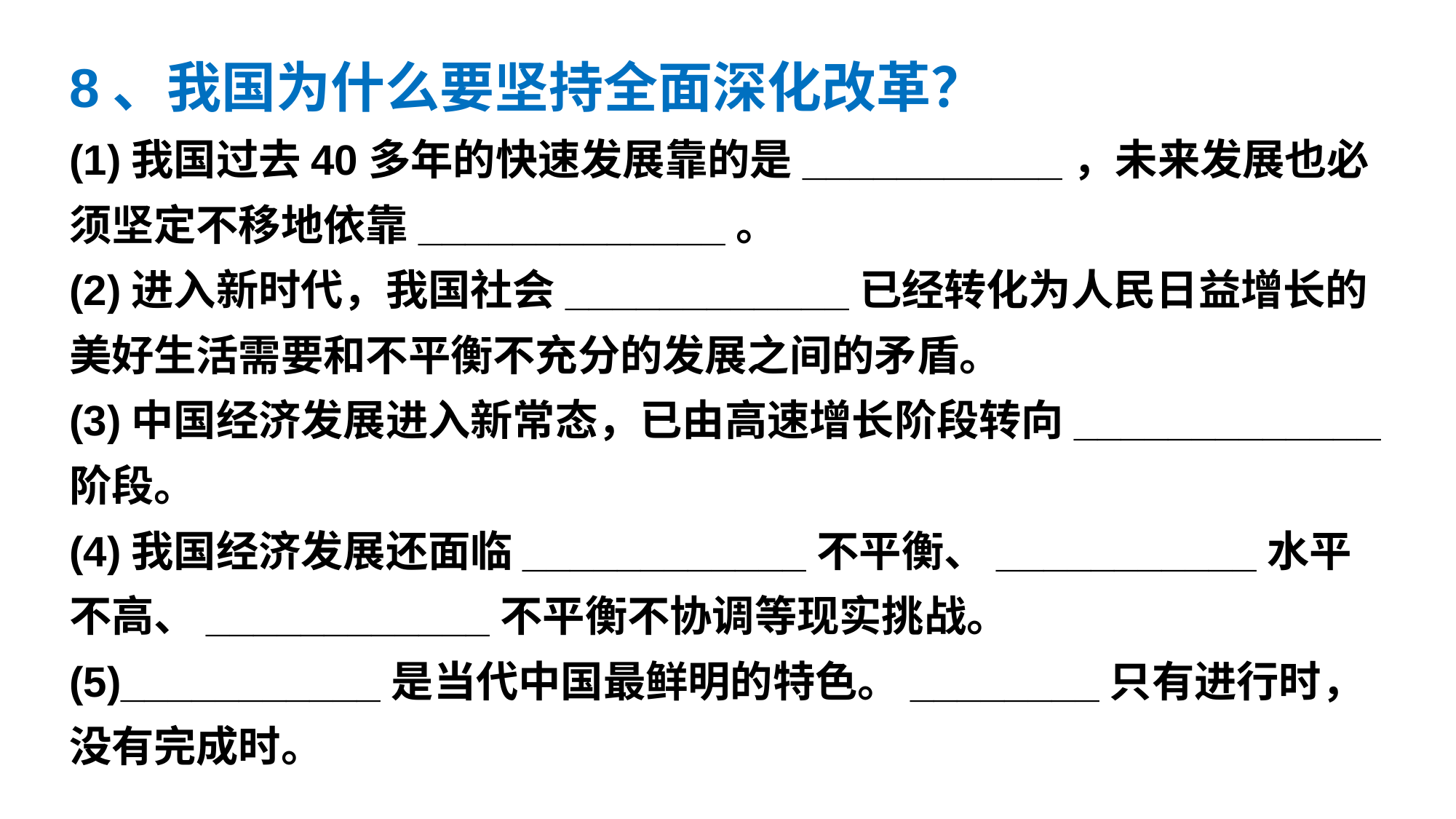

8、我国为什么要坚持全面深化改革？
(1)我国过去40多年的快速发展靠的是___________，未来发展也必须坚定不移地依靠_____________。
(2)进入新时代，我国社会____________已经转化为人民日益增长的美好生活需要和不平衡不充分的发展之间的矛盾。
(3)中国经济发展进入新常态，已由高速增长阶段转向_____________阶段。
(4)我国经济发展还面临____________不平衡、___________水平不高、____________不平衡不协调等现实挑战。
(5)___________是当代中国最鲜明的特色。________只有进行时，没有完成时。